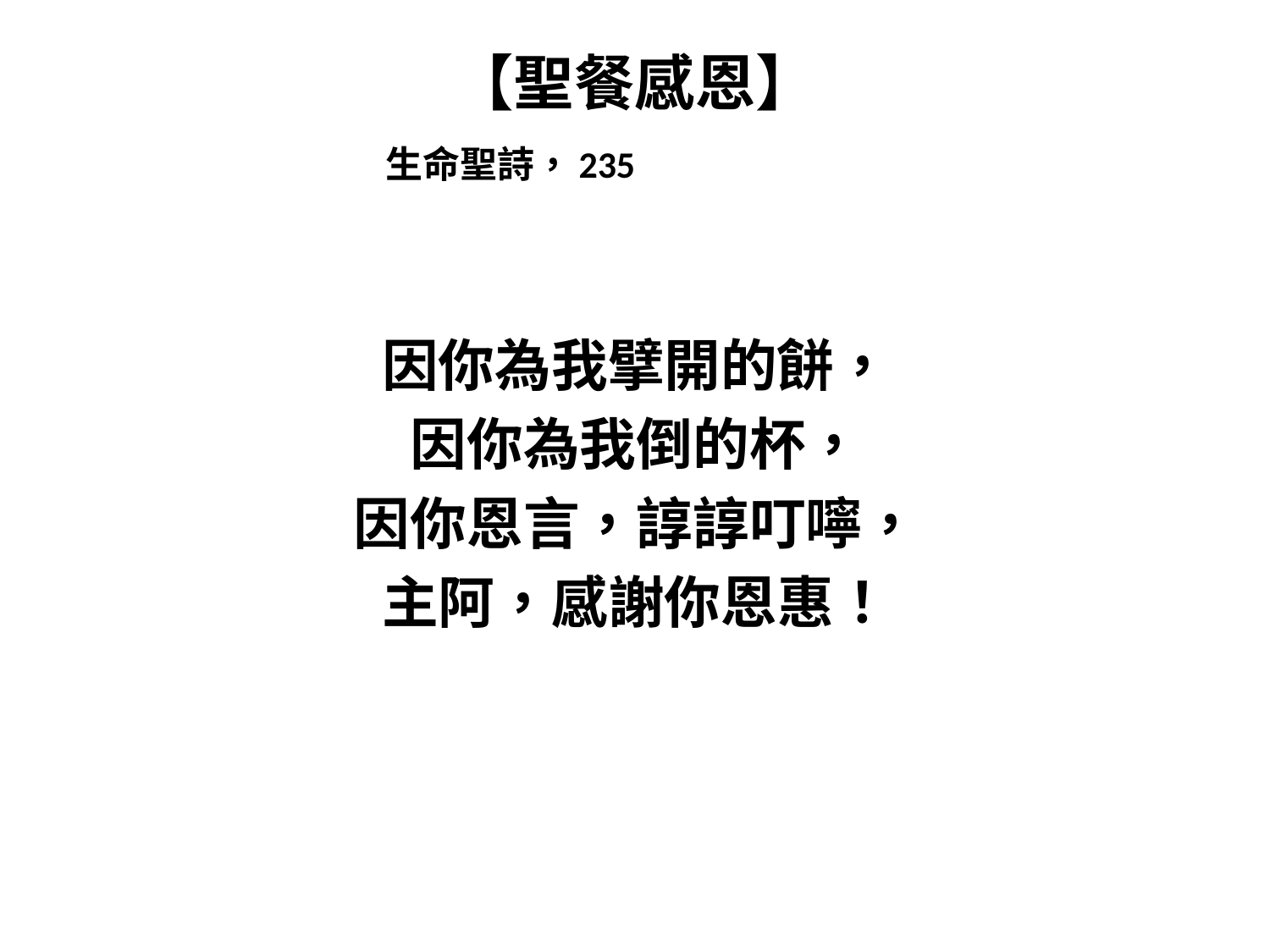

# 【聖餐感恩】 生命聖詩，235
因你為我擘開的餅，
因你為我倒的杯，
因你恩言，諄諄叮嚀，
主阿，感謝你恩惠！